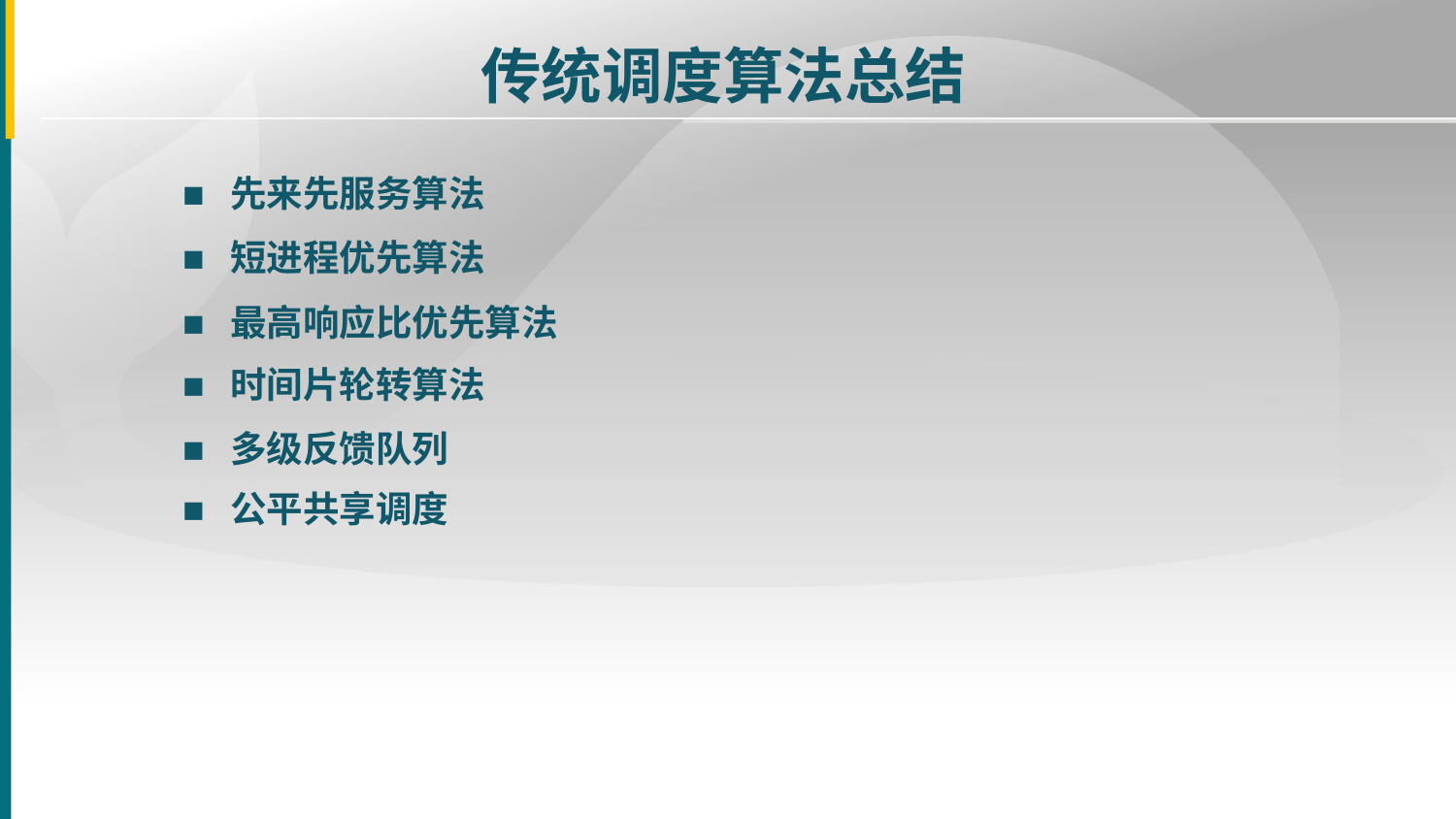

传统调度算法总结
■
先来先服务算法
■
短进程优先算法
■
最高响应比优先算法
■
时间片轮转算法
■
多级反馈队列
■
公平共享调度